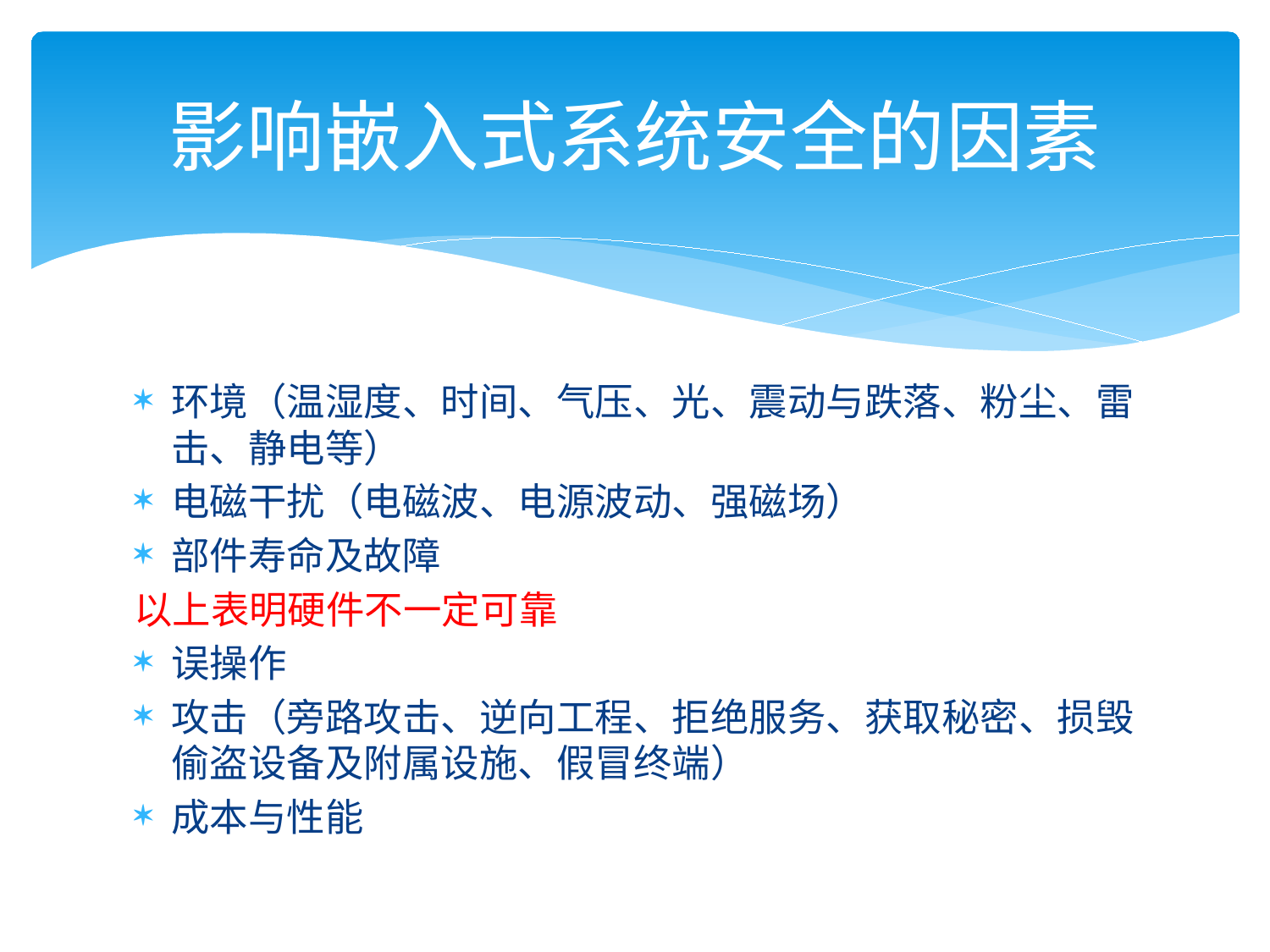

# 影响嵌入式系统安全的因素
环境（温湿度、时间、气压、光、震动与跌落、粉尘、雷击、静电等）
电磁干扰（电磁波、电源波动、强磁场）
部件寿命及故障
以上表明硬件不一定可靠
误操作
攻击（旁路攻击、逆向工程、拒绝服务、获取秘密、损毁偷盗设备及附属设施、假冒终端）
成本与性能